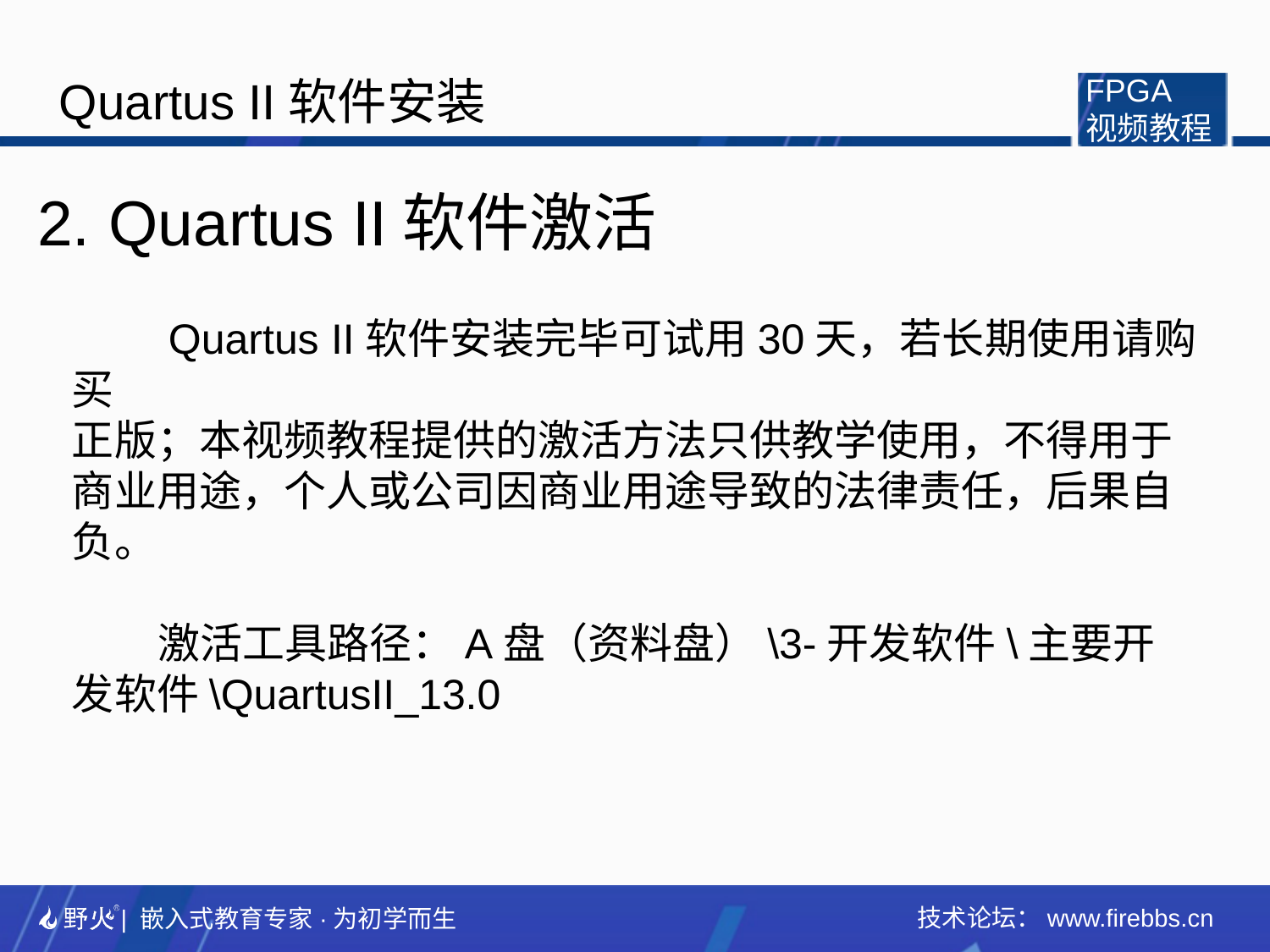

Quartus II软件安装
FPGA
视频教程
Quartus II软件激活
        Quartus II软件安装完毕可试用30天，若长期使用请购买
正版；本视频教程提供的激活方法只供教学使用，不得用于
商业用途，个人或公司因商业用途导致的法律责任，后果自负。

        激活工具路径：A盘（资料盘）\3-开发软件\主要开发软件\QuartusII_13.0